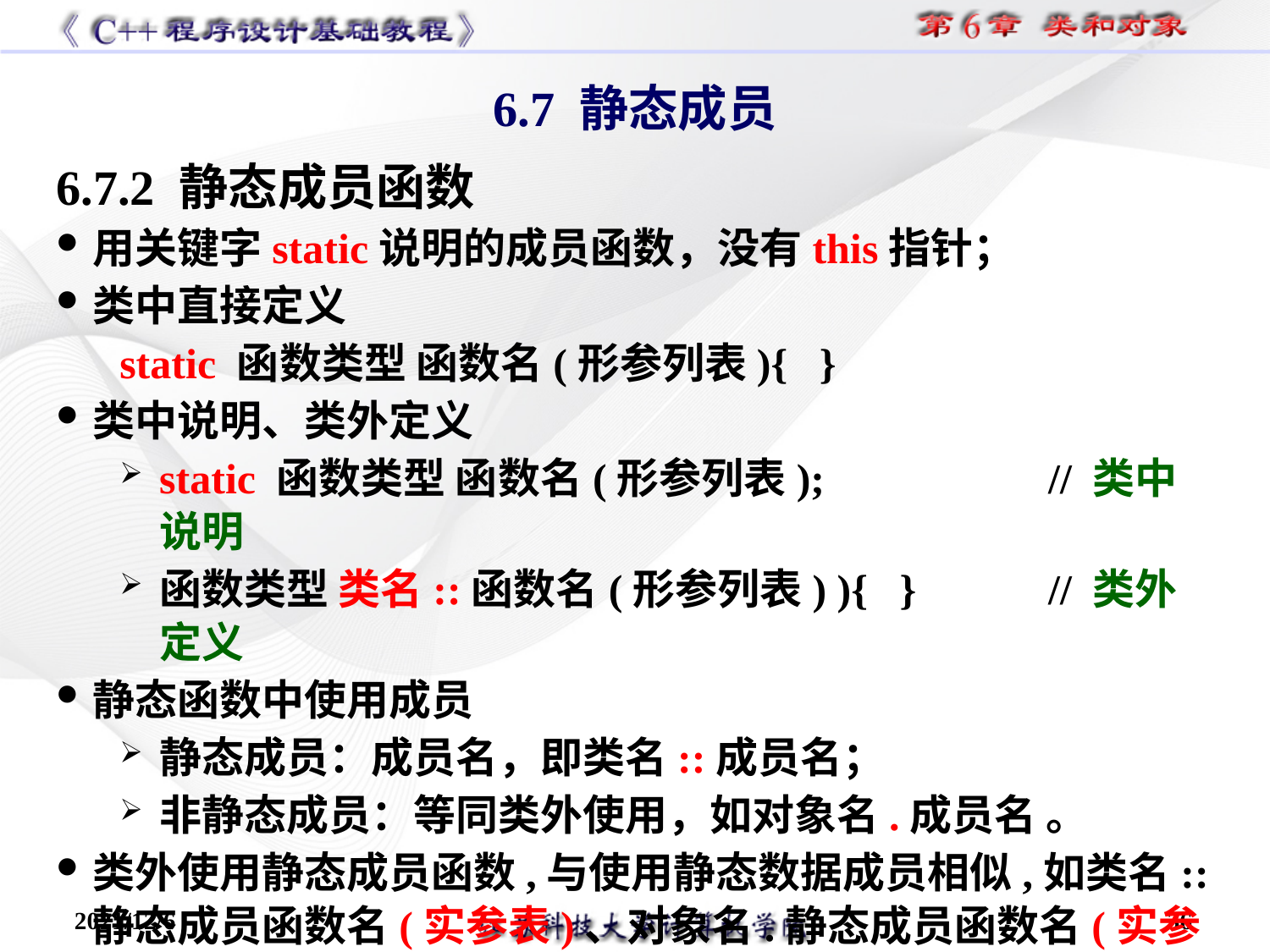

6.7 静态成员
6.7.2 静态成员函数
用关键字static说明的成员函数，没有this指针；
类中直接定义
static 函数类型 函数名(形参列表){   }
类中说明、类外定义
static 函数类型 函数名(形参列表);		// 类中说明
函数类型 类名::函数名(形参列表) ){   } 	// 类外定义
静态函数中使用成员
静态成员：成员名，即类名::成员名；
非静态成员：等同类外使用，如对象名.成员名 。
类外使用静态成员函数,与使用静态数据成员相似,如类名::静态成员函数名(实参表)、对象名.静态成员函数名(实参表)。